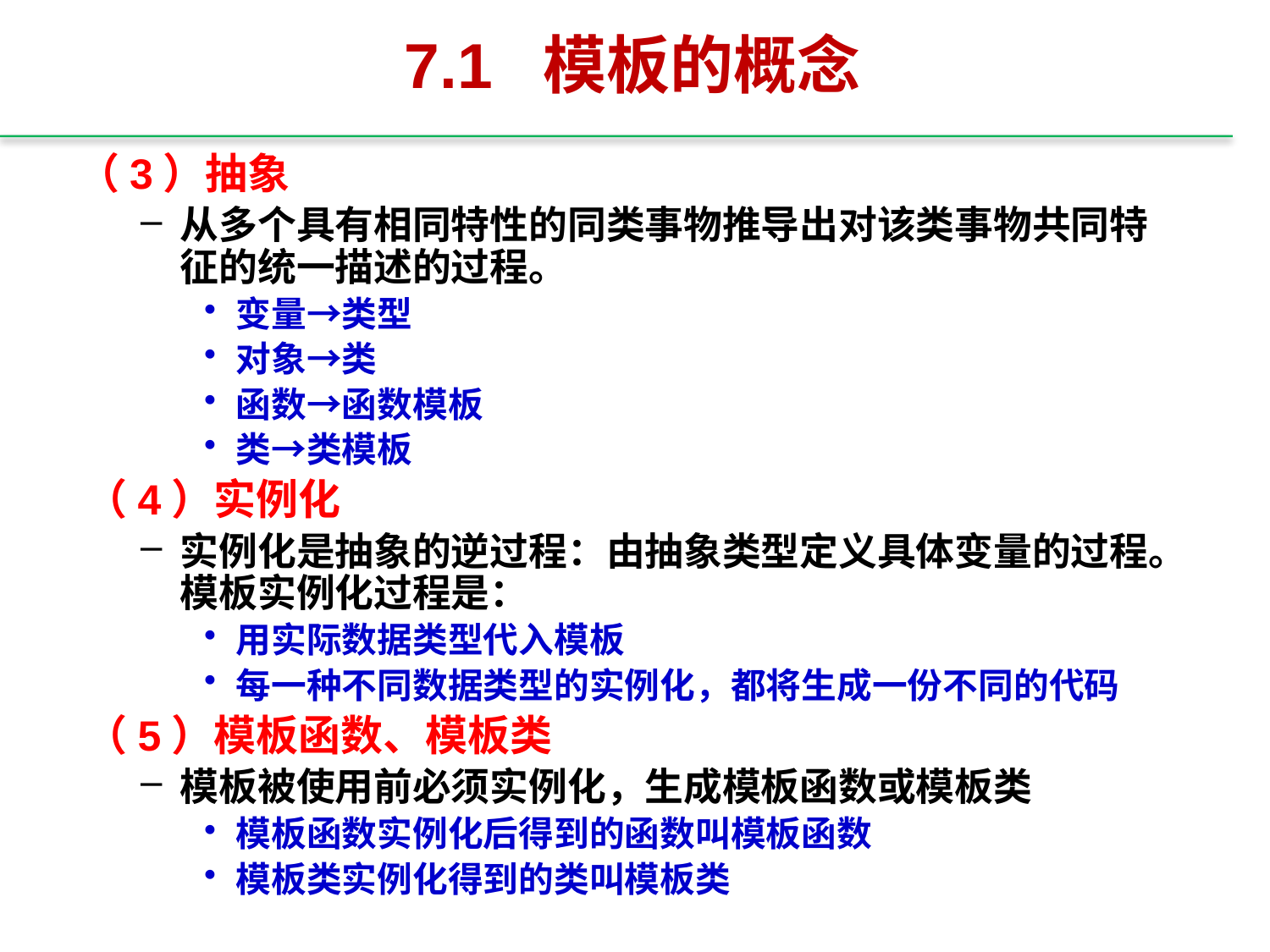

# 7.1  模板的概念
（3）抽象
从多个具有相同特性的同类事物推导出对该类事物共同特征的统一描述的过程。
变量→类型
对象→类
函数→函数模板
类→类模板
（4）实例化
实例化是抽象的逆过程：由抽象类型定义具体变量的过程。模板实例化过程是：
用实际数据类型代入模板
每一种不同数据类型的实例化，都将生成一份不同的代码
（5）模板函数、模板类
模板被使用前必须实例化，生成模板函数或模板类
模板函数实例化后得到的函数叫模板函数
模板类实例化得到的类叫模板类